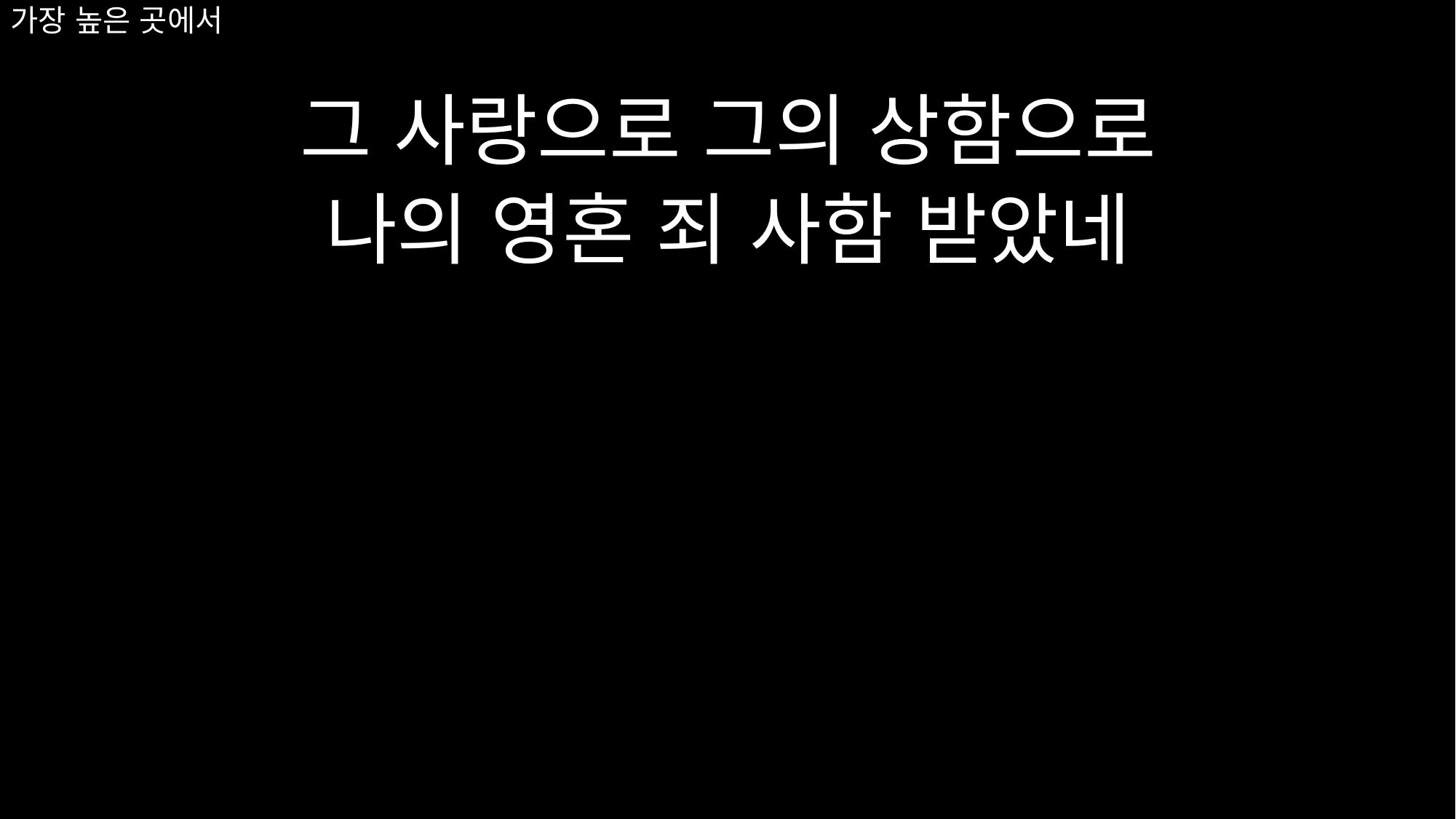

그 사랑으로 그의 상함으로
나의 영혼 죄 사함 받았네

# 가장 높은 곳에서